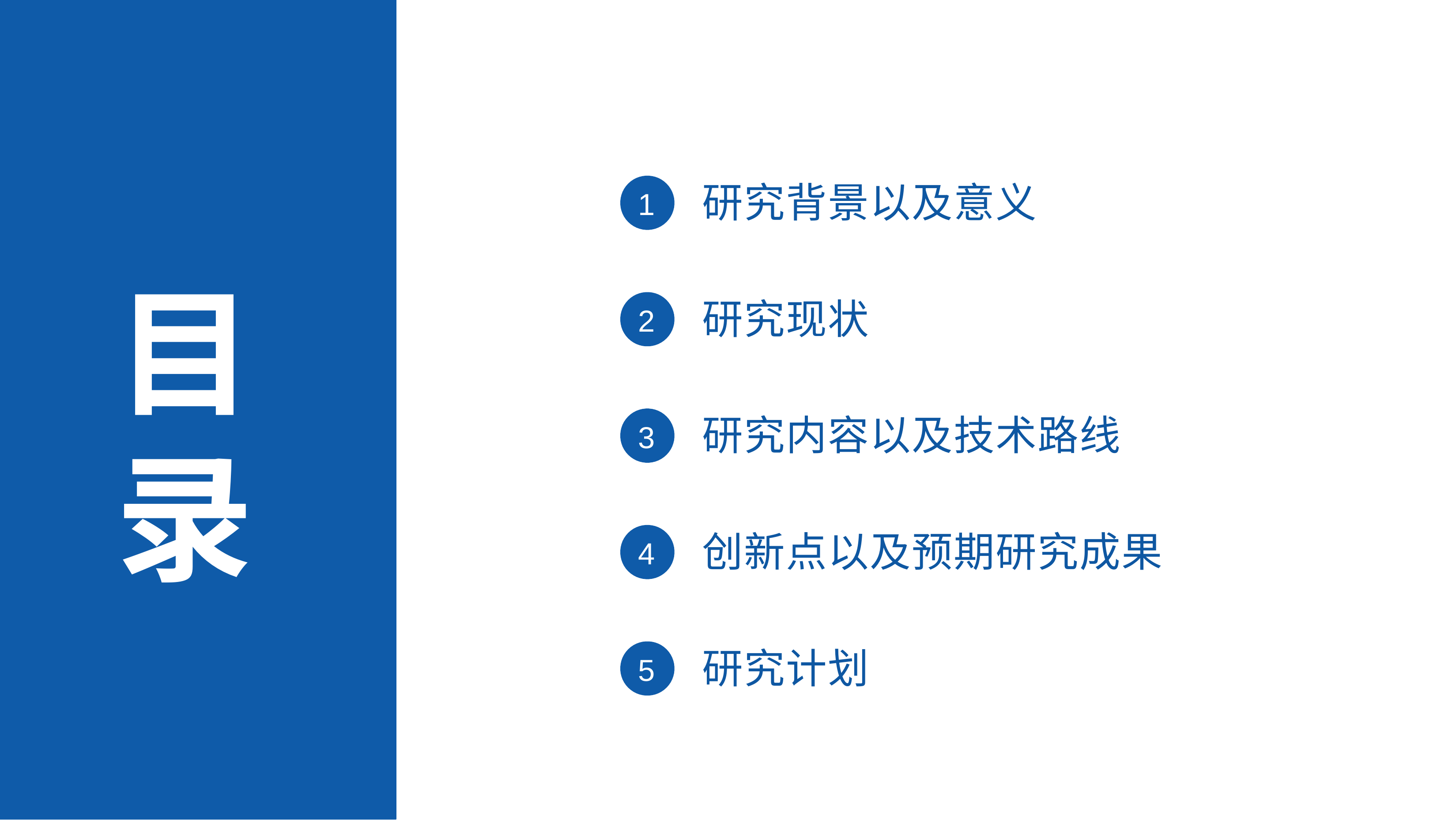

研究背景以及意义

1
研究现状

2
研究内容以及技术路线

3
创新点以及预期研究成果

4
研究计划

5
目
录